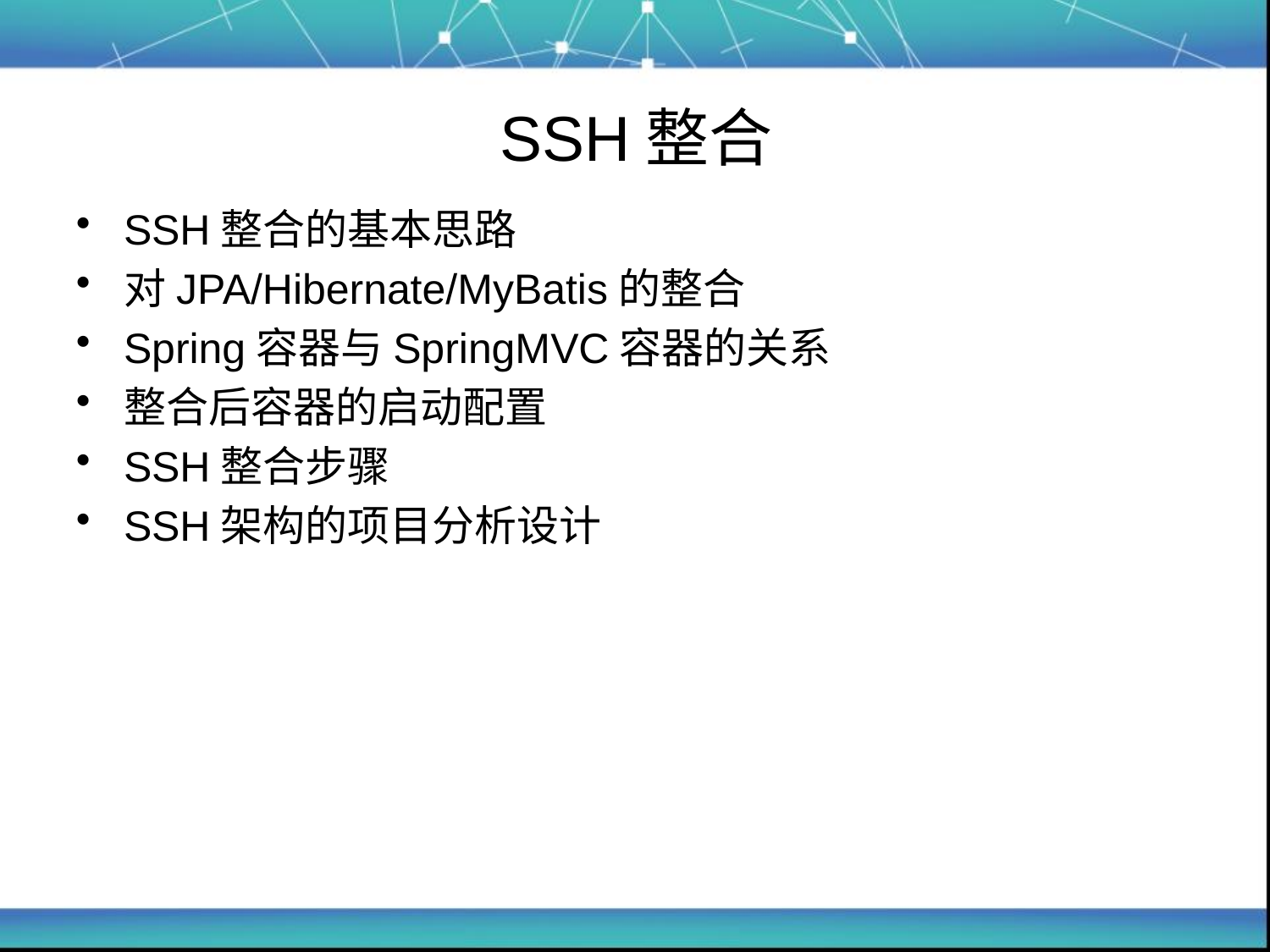

# SSH整合
SSH整合的基本思路
对JPA/Hibernate/MyBatis的整合
Spring容器与SpringMVC容器的关系
整合后容器的启动配置
SSH整合步骤
SSH架构的项目分析设计